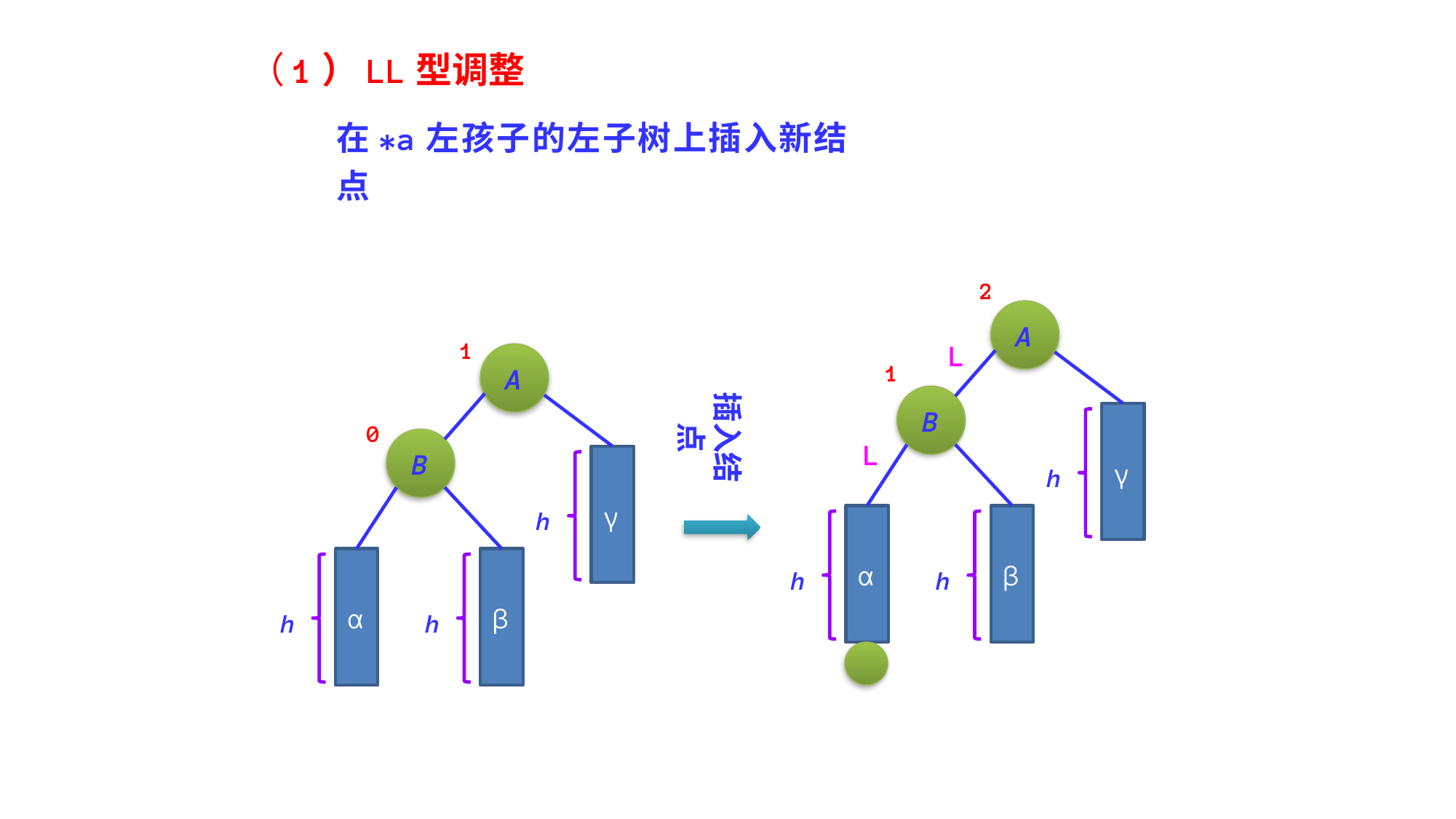

（1）LL型调整
在*a左孩子的左子树上插入新结点
2
1
A
B
γ

h
α
β

h
h
1
A
0
B
γ

h
α
β

h
h
L
L
插入结点